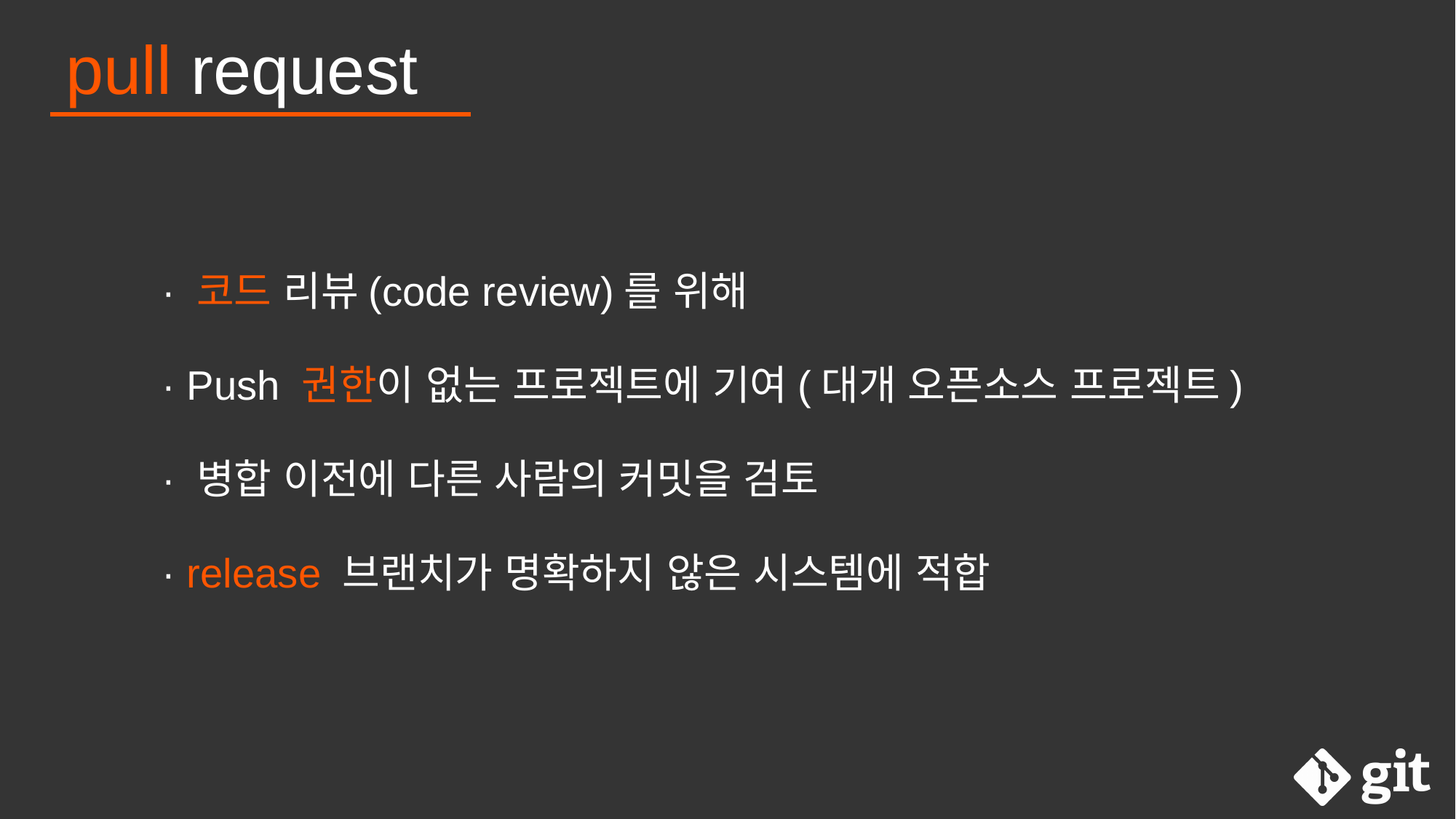

pull request
· 코드 리뷰(code review)를 위해
· Push 권한이 없는 프로젝트에 기여(대개 오픈소스 프로젝트)
· 병합 이전에 다른 사람의 커밋을 검토
· release 브랜치가 명확하지 않은 시스템에 적합